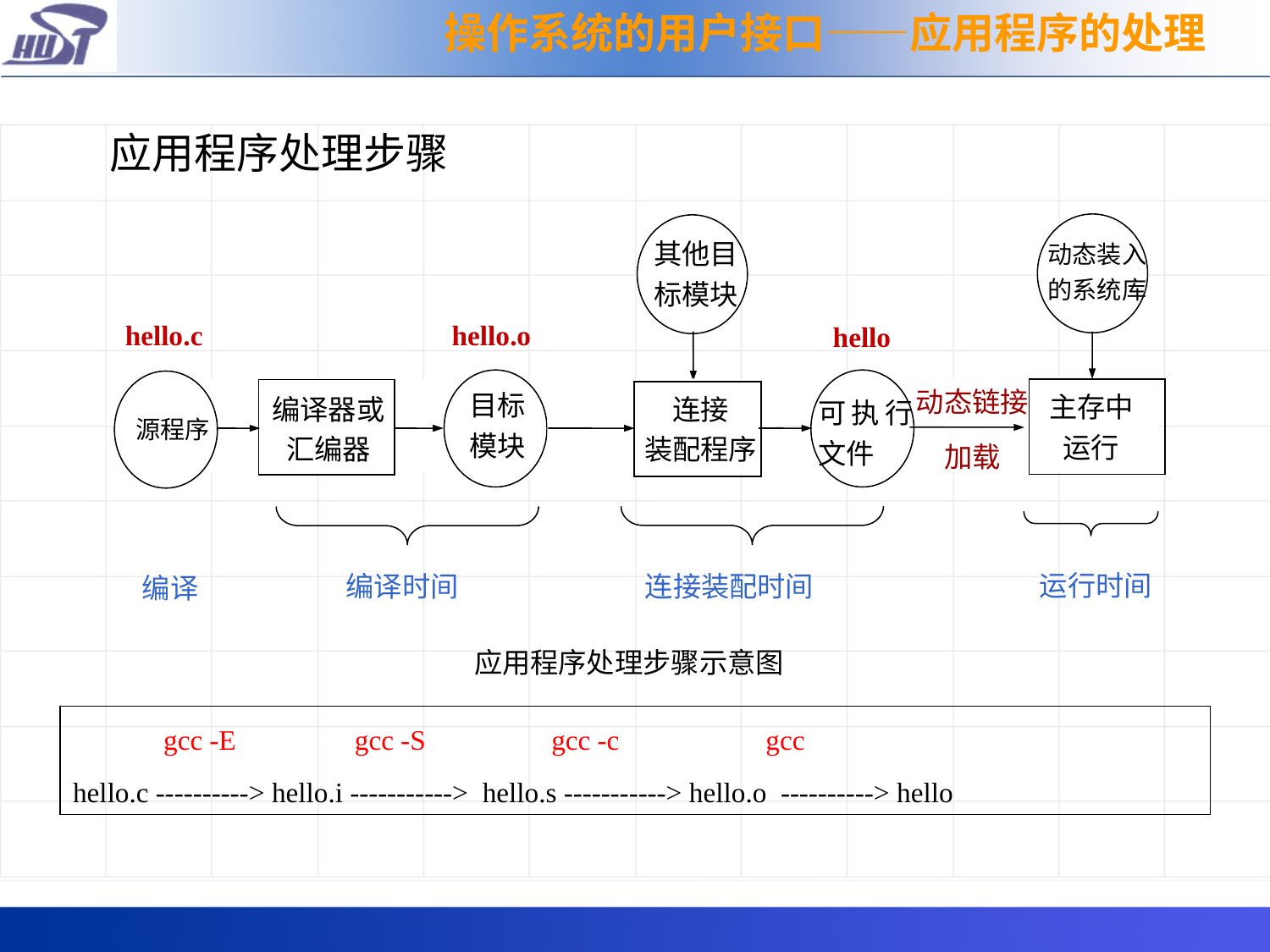

操作系统的用户接口——应用程序的处理
应用程序处理步骤

其他目
标模块
动态装入
的系统库

动态链接
目标
模块
主存中
运行
编译器或
汇编器
连接
装配程序

可执行文件

源程序
加载

运行时间
连接装配时间
编译时间
hello.o
hello.c
hello
编译
应用程序处理步骤示意图
             gcc -E                 gcc -S                  gcc -c                     gcc
hello.c ----------> hello.i ----------->  hello.s -----------> hello.o  ----------> hello